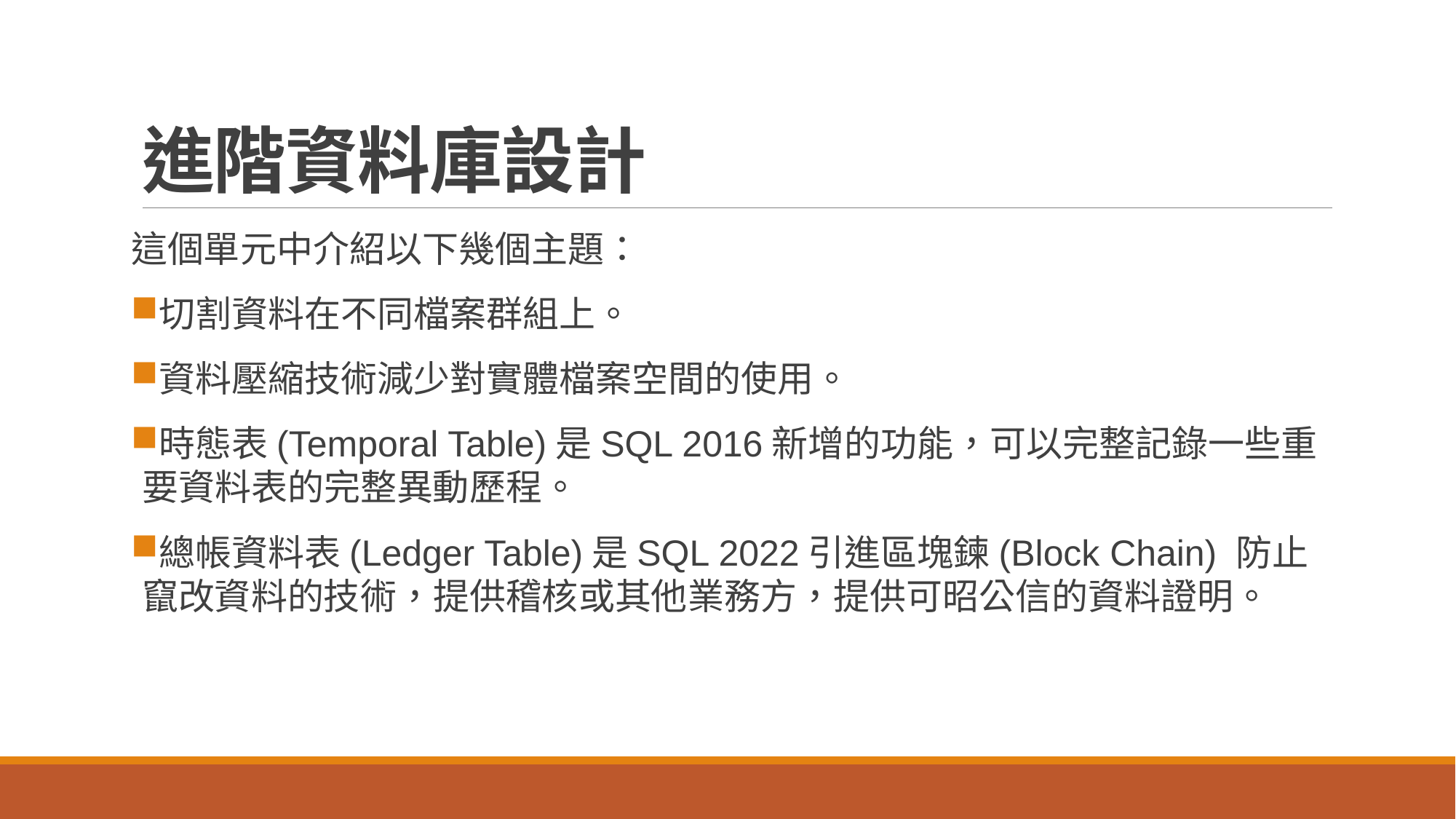

# 進階資料庫設計
這個單元中介紹以下幾個主題：
切割資料在不同檔案群組上。
資料壓縮技術減少對實體檔案空間的使用。
時態表(Temporal Table)是SQL 2016新增的功能，可以完整記錄一些重要資料表的完整異動歷程。
總帳資料表(Ledger Table)是SQL 2022引進區塊鍊(Block Chain) 防止竄改資料的技術，提供稽核或其他業務方，提供可昭公信的資料證明。